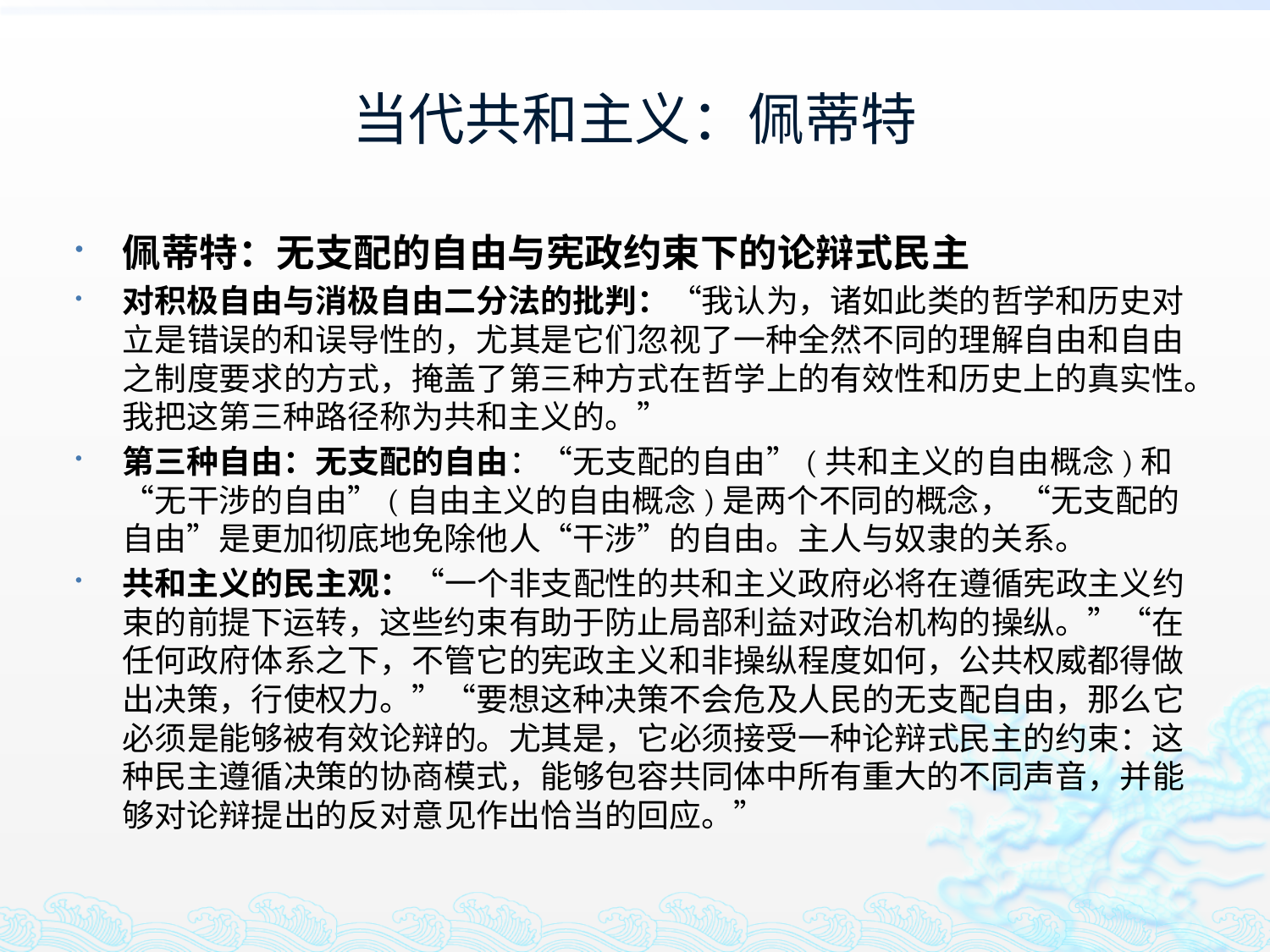

# 当代共和主义：佩蒂特
佩蒂特：无支配的自由与宪政约束下的论辩式民主
对积极自由与消极自由二分法的批判：“我认为，诸如此类的哲学和历史对立是错误的和误导性的，尤其是它们忽视了一种全然不同的理解自由和自由之制度要求的方式，掩盖了第三种方式在哲学上的有效性和历史上的真实性。我把这第三种路径称为共和主义的。”
第三种自由：无支配的自由：“无支配的自由”(共和主义的自由概念)和“无干涉的自由”(自由主义的自由概念)是两个不同的概念， “无支配的自由”是更加彻底地免除他人“干涉”的自由。主人与奴隶的关系。
共和主义的民主观：“一个非支配性的共和主义政府必将在遵循宪政主义约束的前提下运转，这些约束有助于防止局部利益对政治机构的操纵。”“在任何政府体系之下，不管它的宪政主义和非操纵程度如何，公共权威都得做出决策，行使权力。”“要想这种决策不会危及人民的无支配自由，那么它必须是能够被有效论辩的。尤其是，它必须接受一种论辩式民主的约束：这种民主遵循决策的协商模式，能够包容共同体中所有重大的不同声音，并能够对论辩提出的反对意见作出恰当的回应。”